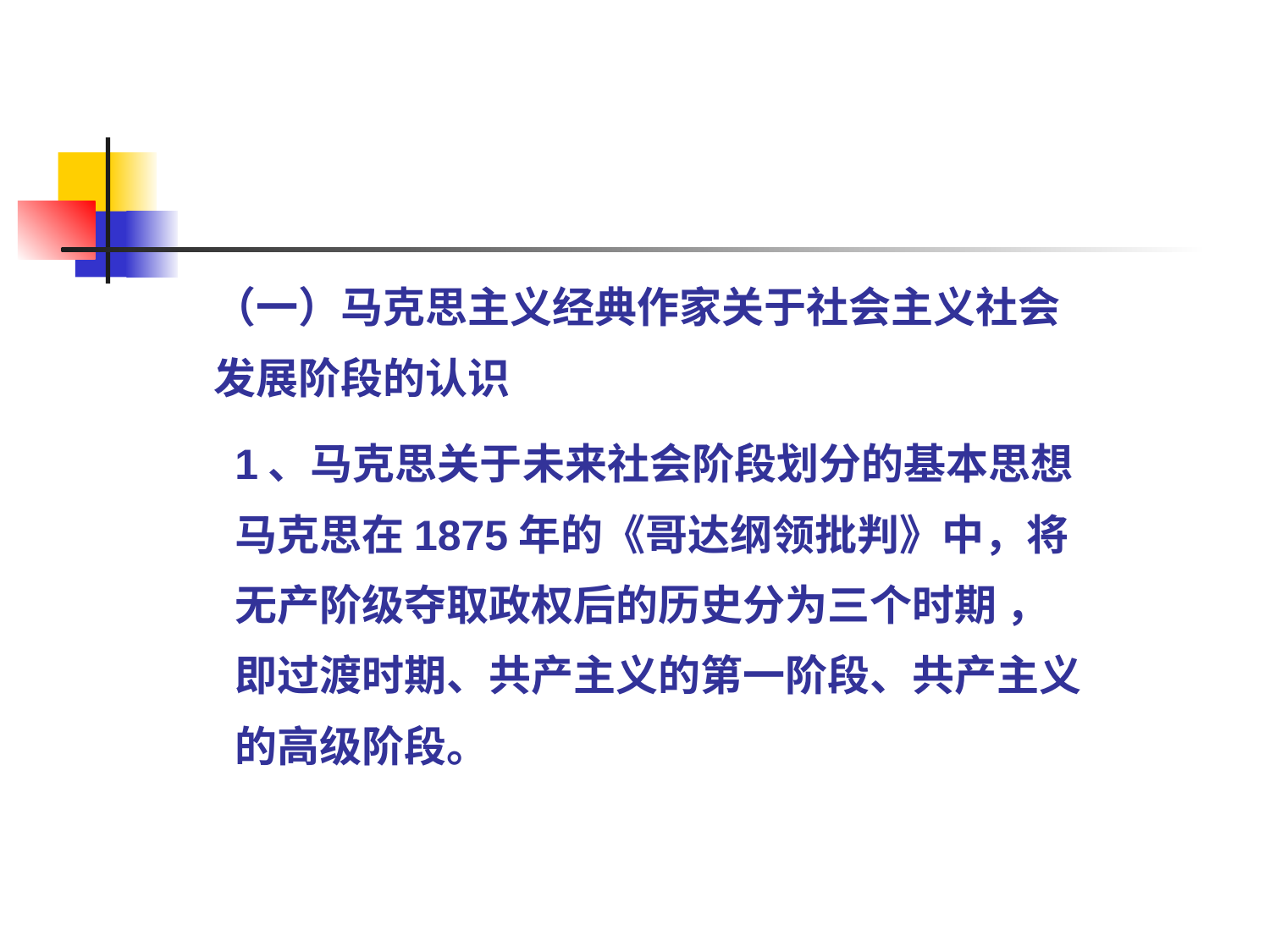

（一）马克思主义经典作家关于社会主义社会发展阶段的认识
1、马克思关于未来社会阶段划分的基本思想
马克思在1875年的《哥达纲领批判》中，将无产阶级夺取政权后的历史分为三个时期 ，即过渡时期、共产主义的第一阶段、共产主义的高级阶段。